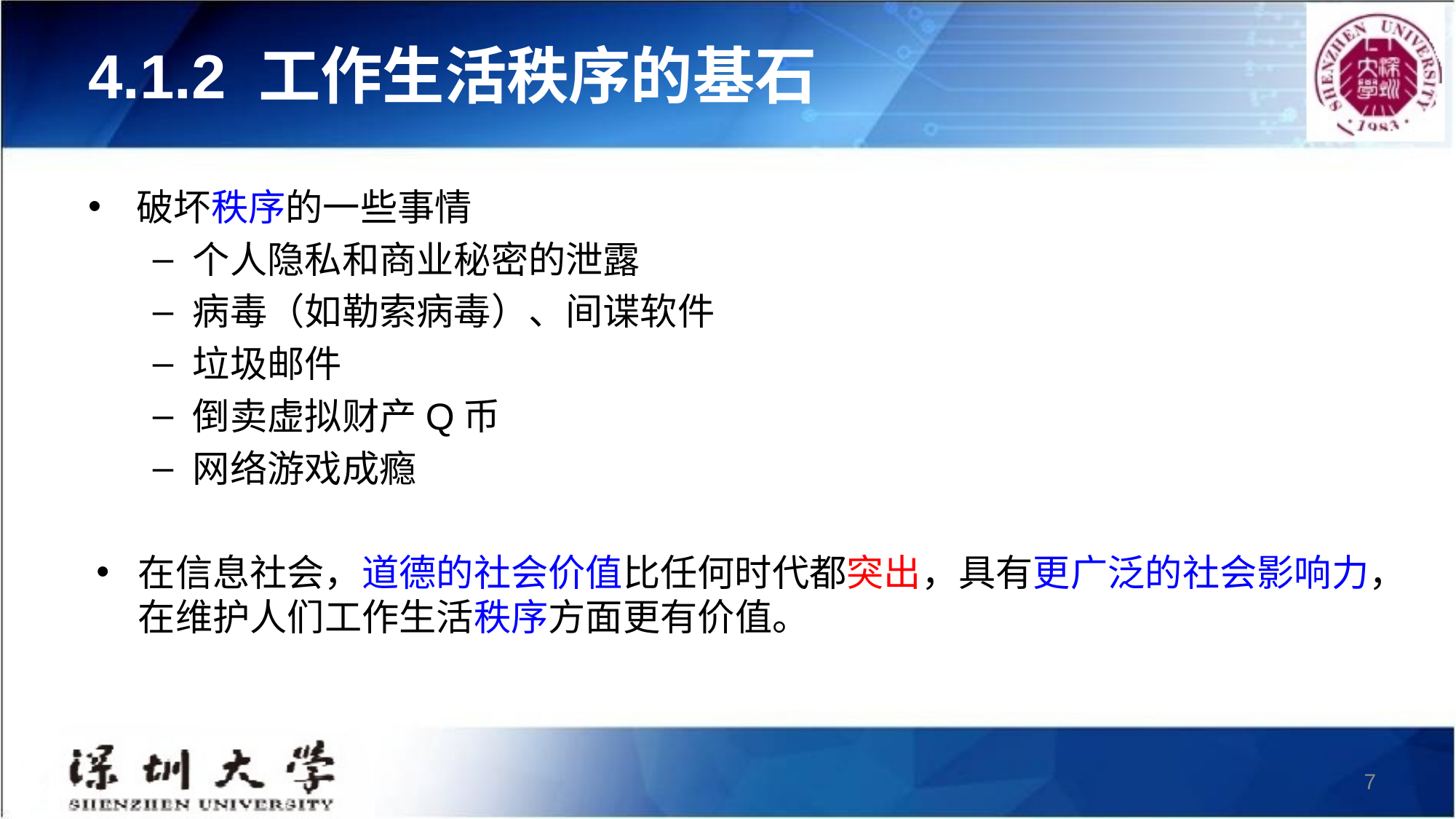

# 4.1.2 工作生活秩序的基石
破坏秩序的一些事情
个人隐私和商业秘密的泄露
病毒（如勒索病毒）、间谍软件
垃圾邮件
倒卖虚拟财产Q币
网络游戏成瘾

在信息社会，道德的社会价值比任何时代都突出，具有更广泛的社会影响力，在维护人们工作生活秩序方面更有价值。
7